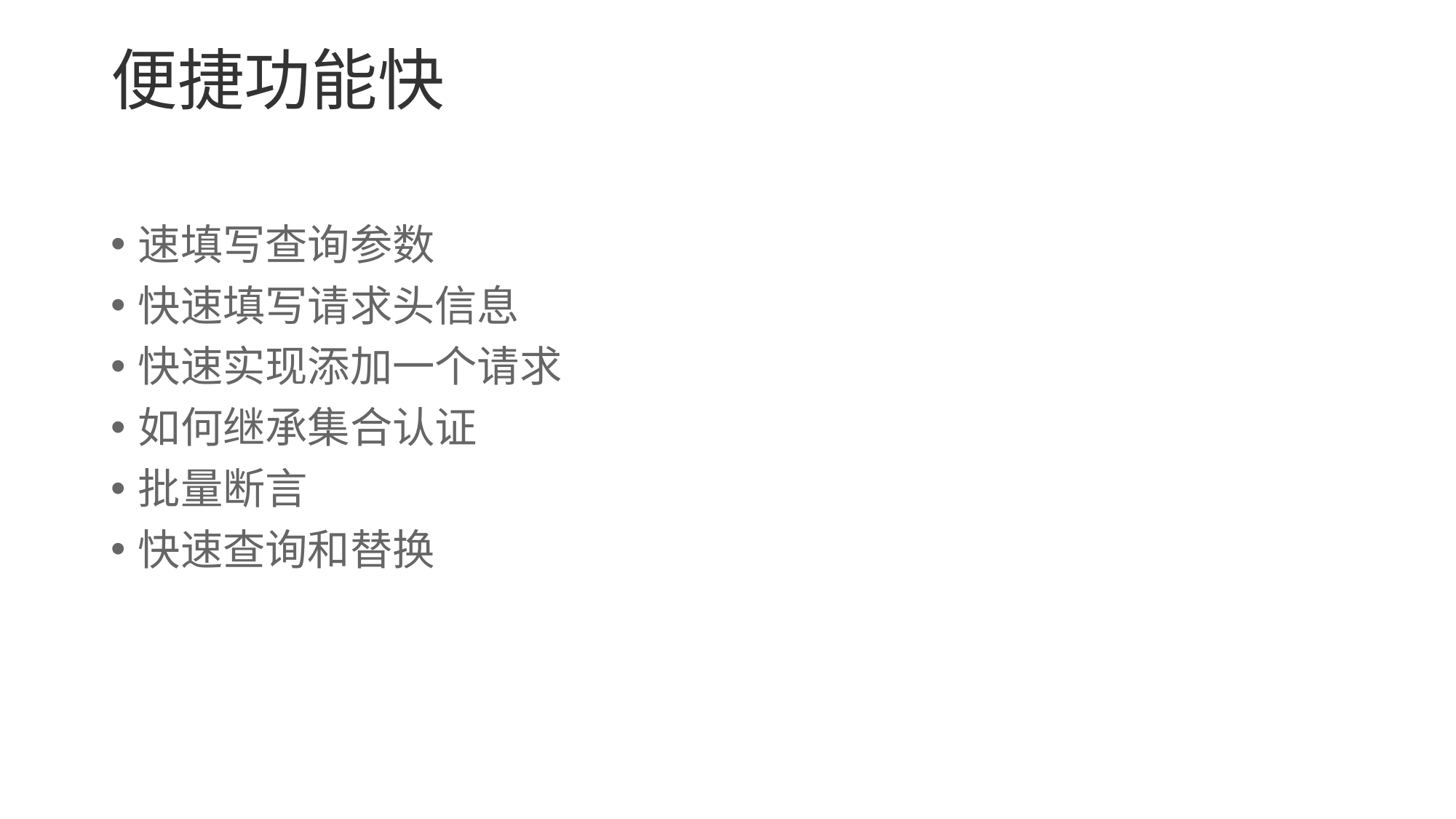

# 便捷功能快
速填写查询参数
快速填写请求头信息
快速实现添加一个请求
如何继承集合认证
批量断言
快速查询和替换